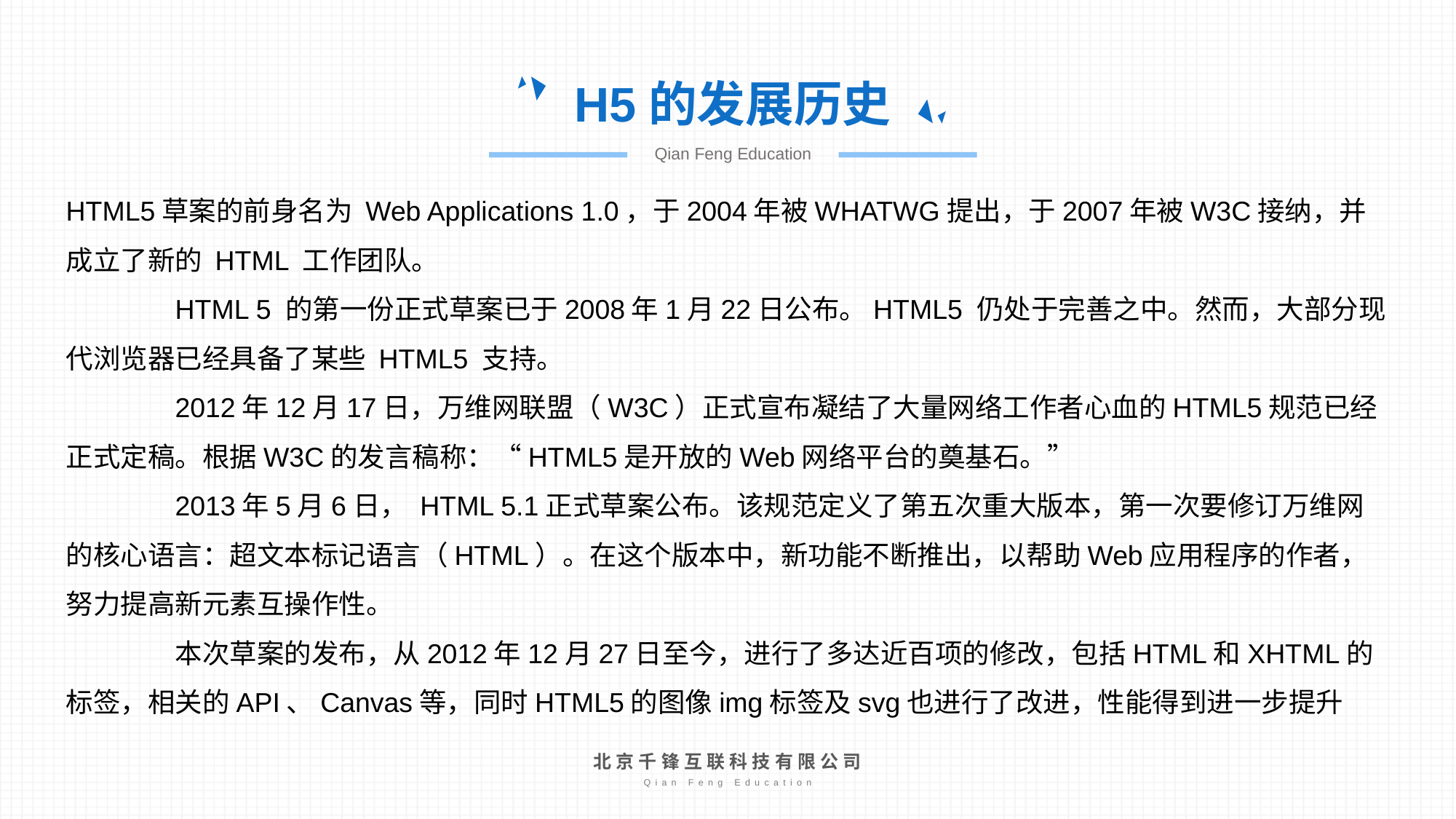

H5的发展历史

Qian Feng Education

HTML5草案的前身名为 Web Applications 1.0，于2004年被WHATWG提出，于2007年被W3C接纳，并成立了新的 HTML 工作团队。
	HTML 5 的第一份正式草案已于2008年1月22日公布。HTML5 仍处于完善之中。然而，大部分现代浏览器已经具备了某些 HTML5 支持。
	2012年12月17日，万维网联盟（W3C）正式宣布凝结了大量网络工作者心血的HTML5规范已经正式定稿。根据W3C的发言稿称：“HTML5是开放的Web网络平台的奠基石。”
	2013年5月6日， HTML 5.1正式草案公布。该规范定义了第五次重大版本，第一次要修订万维网的核心语言：超文本标记语言（HTML）。在这个版本中，新功能不断推出，以帮助Web应用程序的作者，努力提高新元素互操作性。
	本次草案的发布，从2012年12月27日至今，进行了多达近百项的修改，包括HTML和XHTML的标签，相关的API、Canvas等，同时HTML5的图像img标签及svg也进行了改进，性能得到进一步提升
北京千锋互联科技有限公司
Qian Feng Education